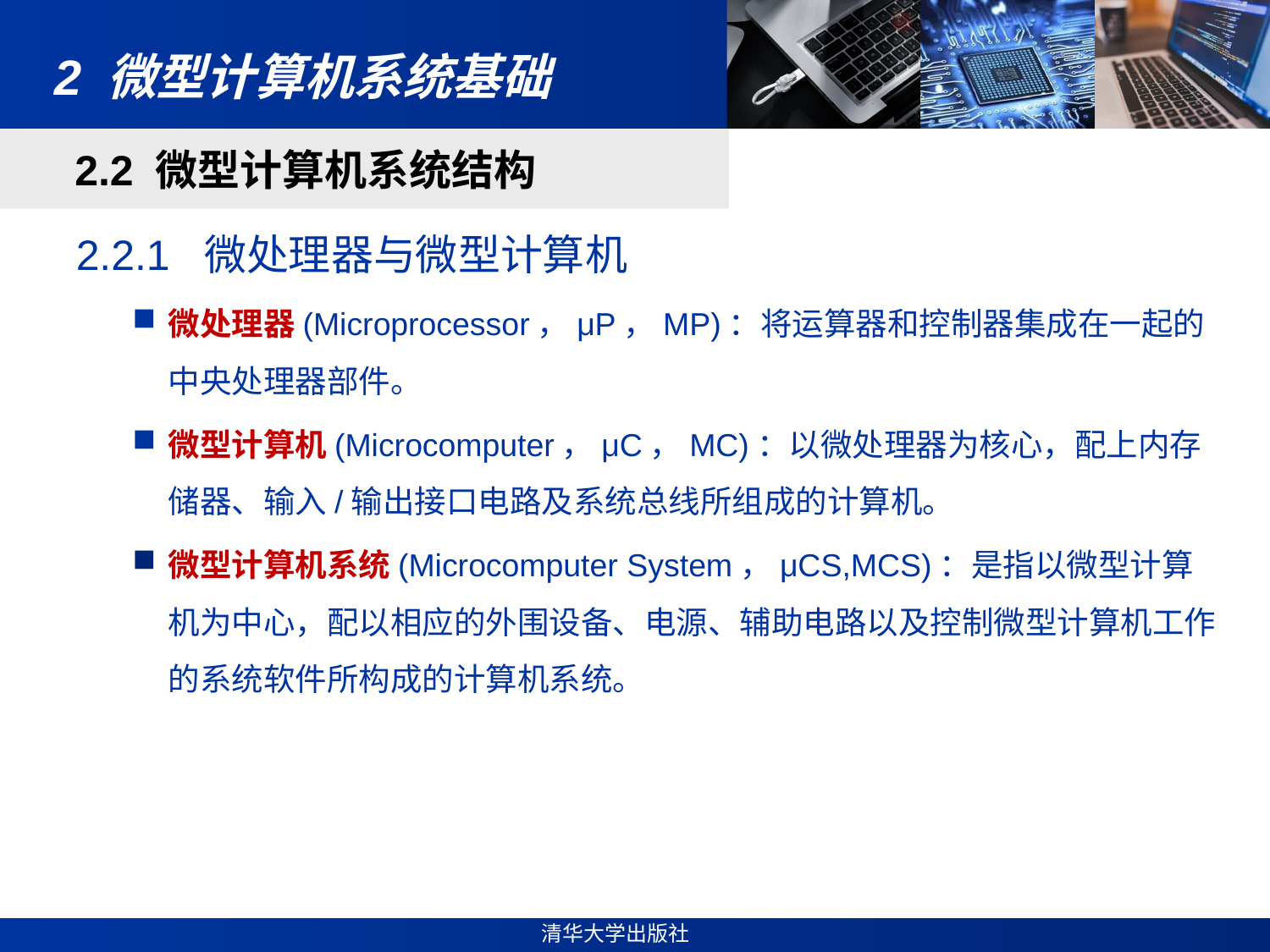

# 2 微型计算机系统基础
2.2 微型计算机系统结构
2.2.1  微处理器与微型计算机
微处理器(Microprocessor，μP，MP)：将运算器和控制器集成在一起的中央处理器部件。
微型计算机(Microcomputer，μC，MC)：以微处理器为核心，配上内存储器、输入/输出接口电路及系统总线所组成的计算机。
微型计算机系统(Microcomputer System，μCS,MCS)：是指以微型计算机为中心，配以相应的外围设备、电源、辅助电路以及控制微型计算机工作的系统软件所构成的计算机系统。